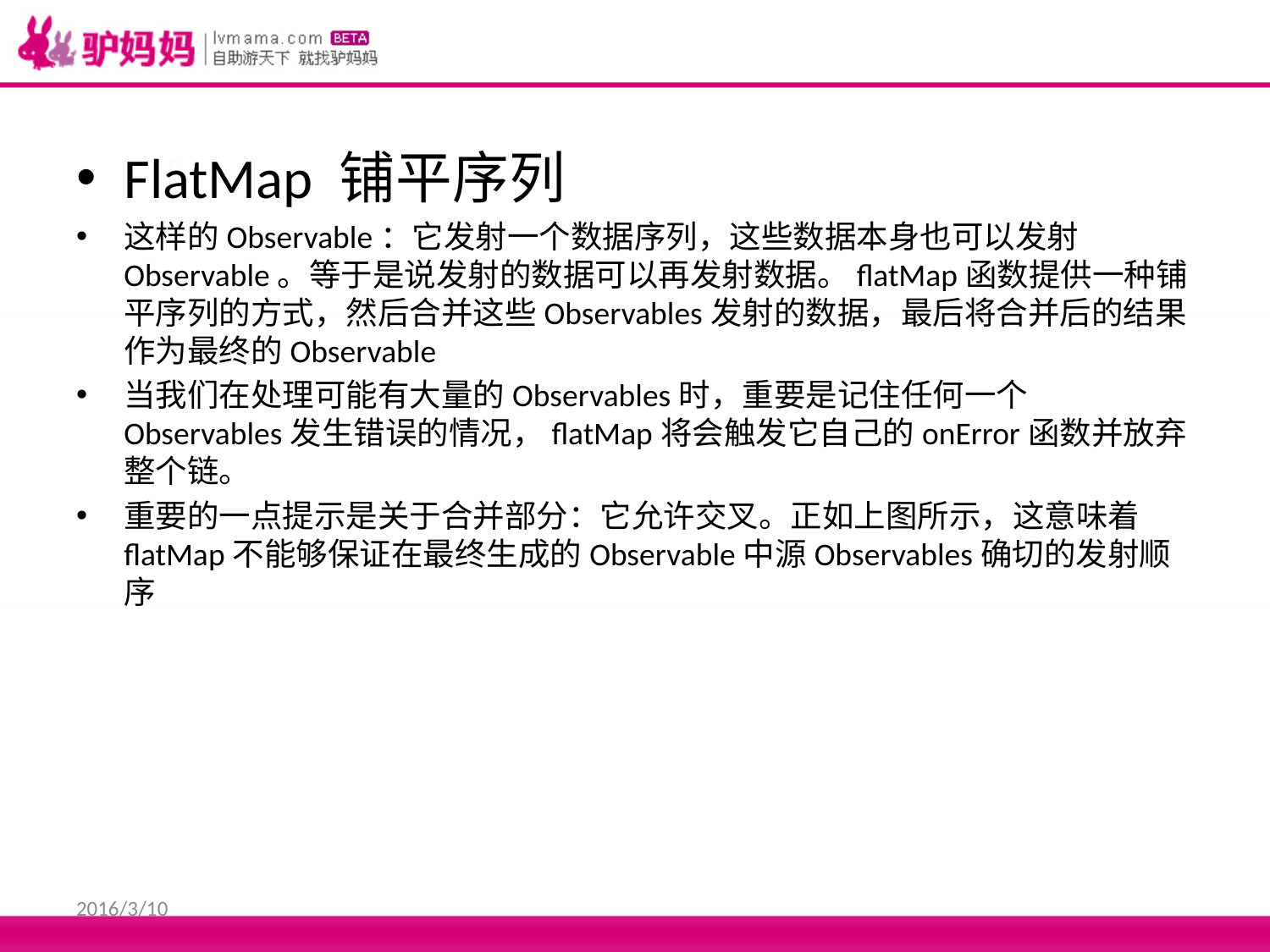

FlatMap 铺平序列
这样的Observable：它发射一个数据序列，这些数据本身也可以发射Observable。等于是说发射的数据可以再发射数据。flatMap函数提供一种铺平序列的方式，然后合并这些Observables发射的数据，最后将合并后的结果作为最终的Observable
当我们在处理可能有大量的Observables时，重要是记住任何一个Observables发生错误的情况，flatMap将会触发它自己的onError函数并放弃整个链。
重要的一点提示是关于合并部分：它允许交叉。正如上图所示，这意味着flatMap不能够保证在最终生成的Observable中源Observables确切的发射顺序
2016/3/10